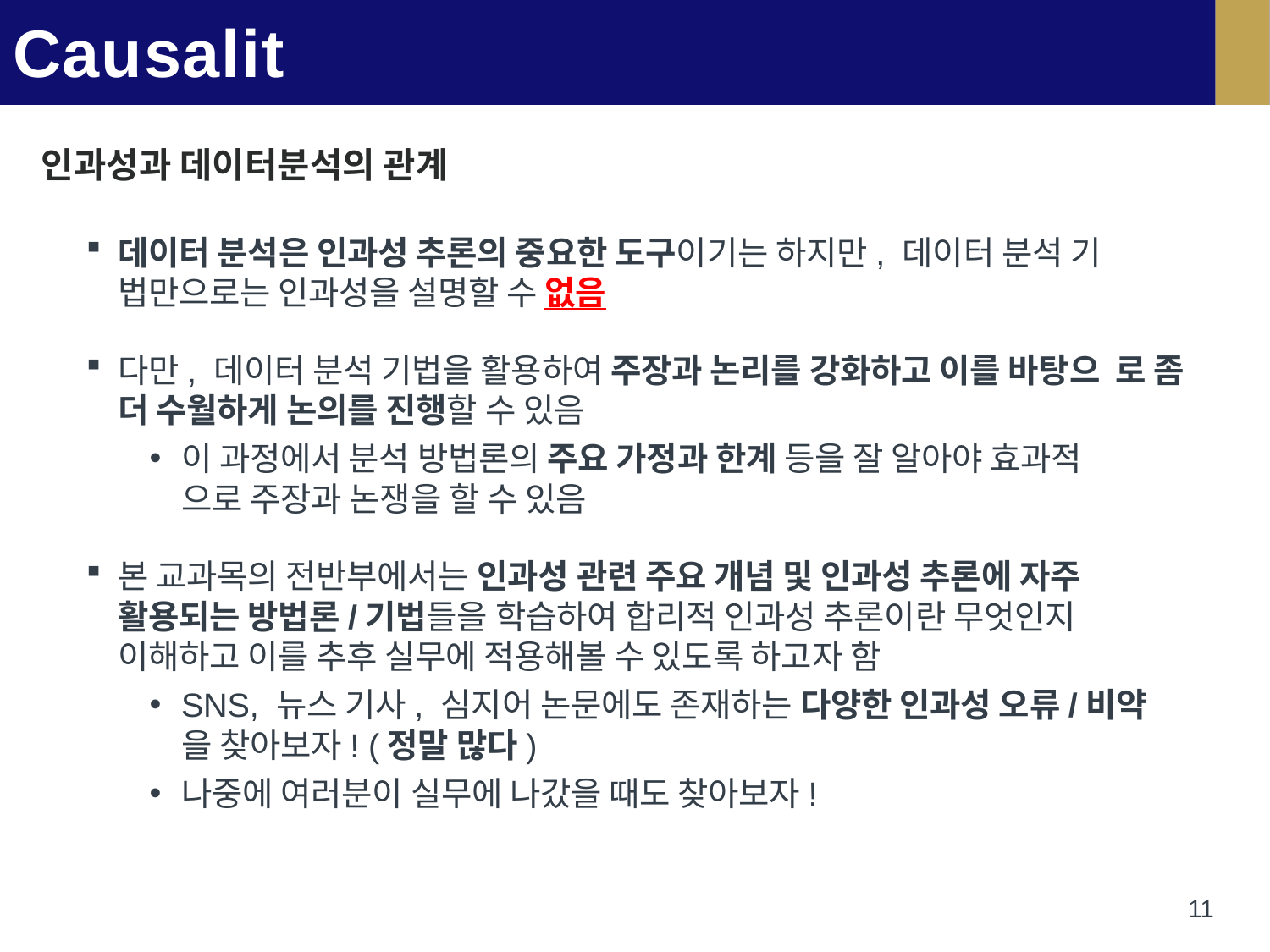

# Causality
인과성과 데이터분석의 관계

데이터 분석은 인과성 추론의 중요한 도구이기는 하지만, 데이터 분석 기
법만으로는 인과성을 설명할 수 없음

다만, 데이터 분석 기법을 활용하여 주장과 논리를 강화하고 이를 바탕으  로 좀 더 수월하게 논의를 진행할 수 있음
이 과정에서 분석 방법론의 주요 가정과 한계 등을 잘 알아야 효과적
으로 주장과 논쟁을 할 수 있음

본 교과목의 전반부에서는 인과성 관련 주요 개념 및 인과성 추론에 자주  활용되는 방법론/기법들을 학습하여 합리적 인과성 추론이란 무엇인지  이해하고 이를 추후 실무에 적용해볼 수 있도록 하고자 함
SNS, 뉴스 기사, 심지어 논문에도 존재하는 다양한 인과성 오류/비약
을 찾아보자! (정말 많다)
나중에 여러분이 실무에 나갔을 때도 찾아보자!
11